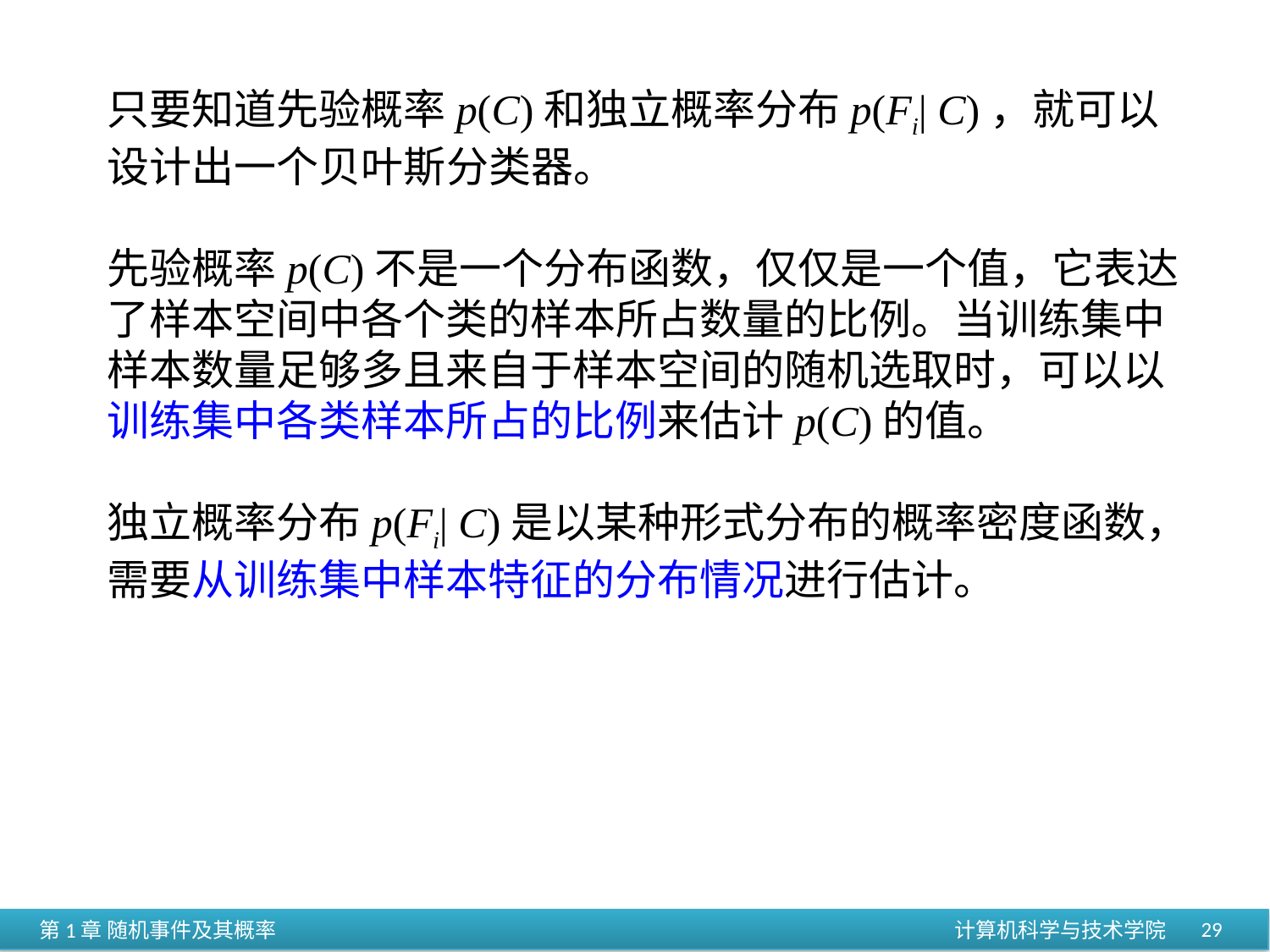

只要知道先验概率p(C)和独立概率分布p(Fi| C)，就可以设计出一个贝叶斯分类器。

先验概率p(C)不是一个分布函数，仅仅是一个值，它表达了样本空间中各个类的样本所占数量的比例。当训练集中样本数量足够多且来自于样本空间的随机选取时，可以以训练集中各类样本所占的比例来估计p(C)的值。

独立概率分布p(Fi| C)是以某种形式分布的概率密度函数，需要从训练集中样本特征的分布情况进行估计。